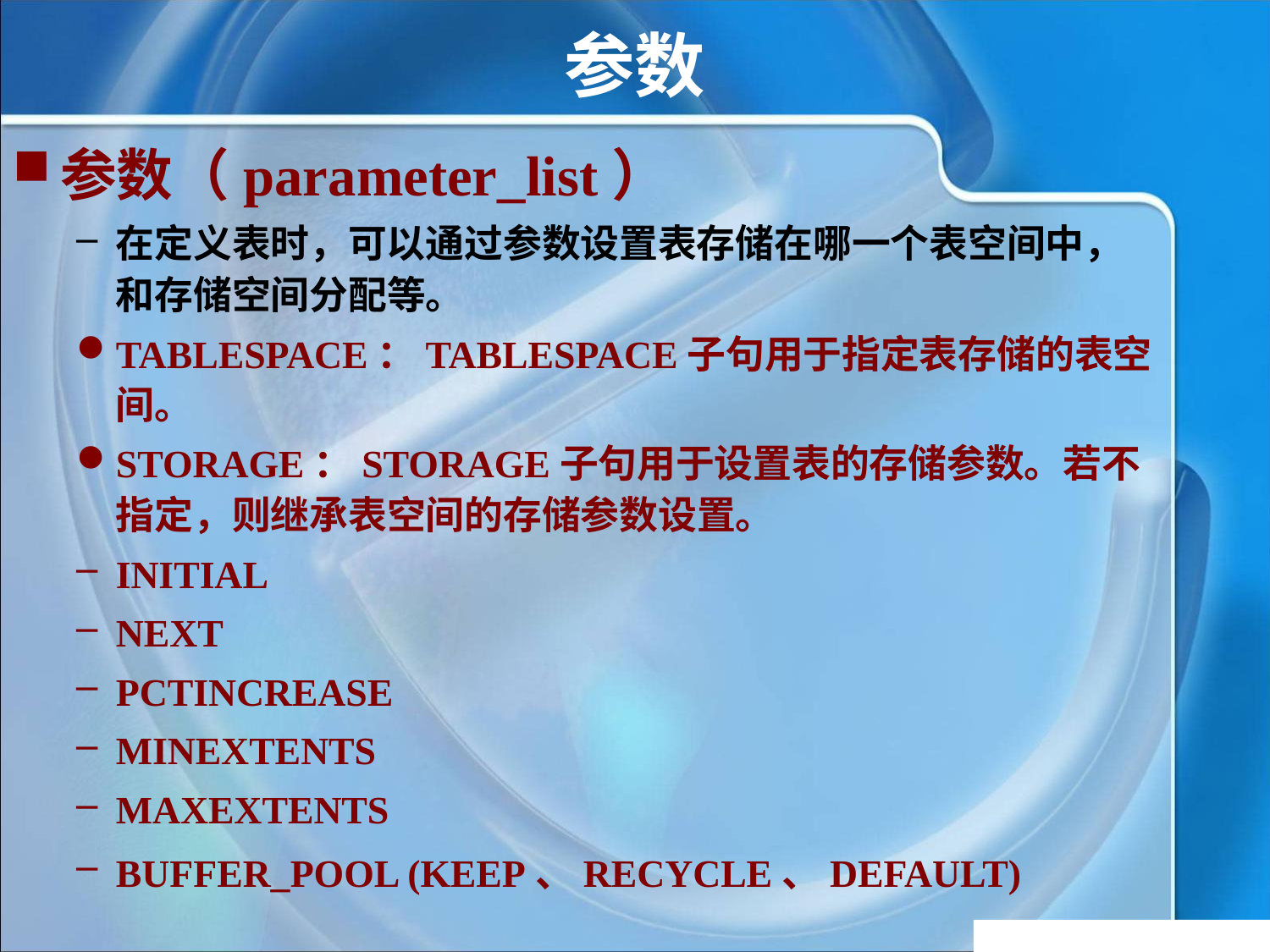

# 参数
参数（parameter_list）
在定义表时，可以通过参数设置表存储在哪一个表空间中，和存储空间分配等。
TABLESPACE：TABLESPACE子句用于指定表存储的表空间。
STORAGE：STORAGE子句用于设置表的存储参数。若不指定，则继承表空间的存储参数设置。
INITIAL
NEXT
PCTINCREASE
MINEXTENTS
MAXEXTENTS
BUFFER_POOL (KEEP、RECYCLE、DEFAULT)
33